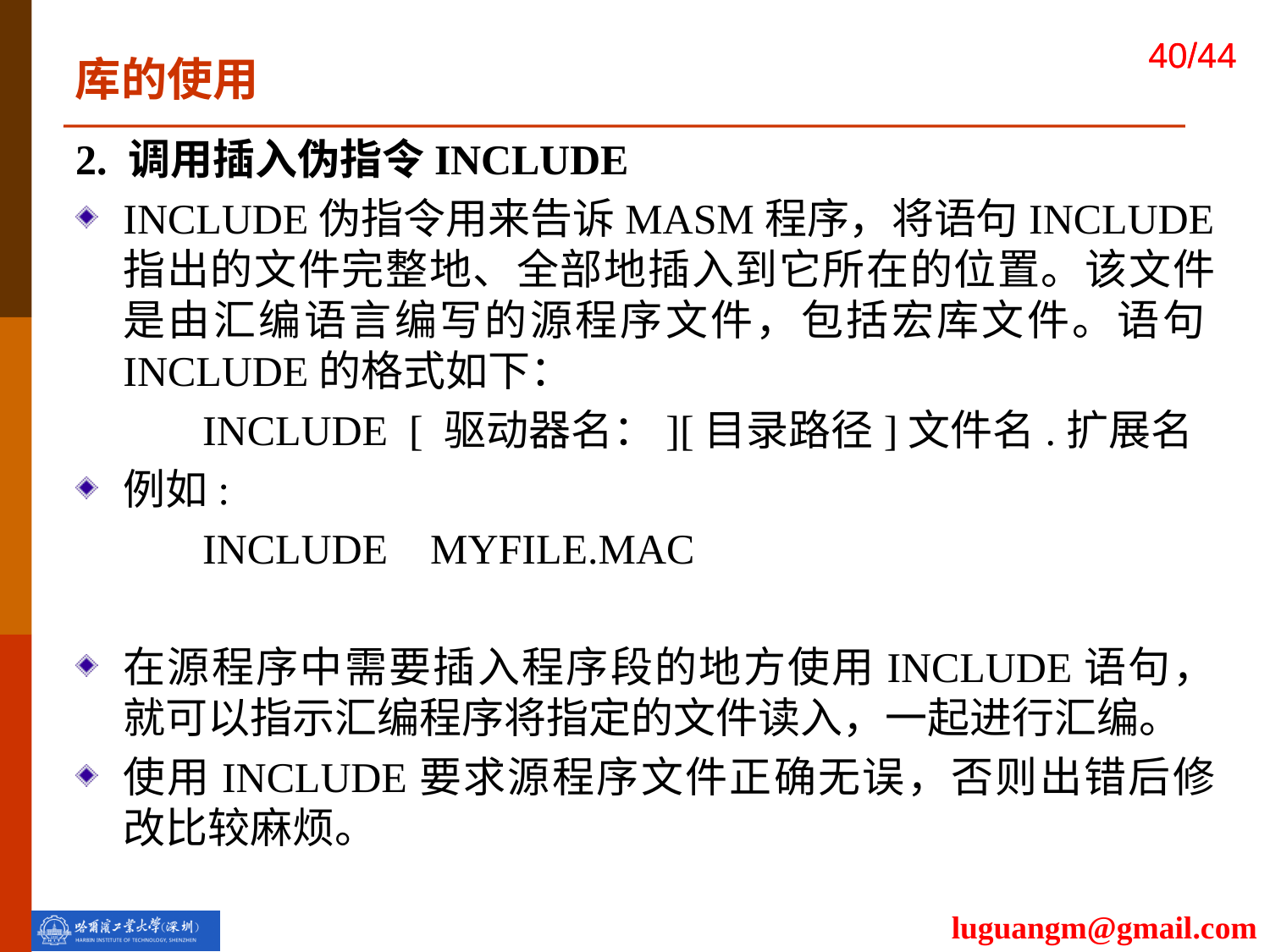

库的使用
2. 调用插入伪指令INCLUDE
INCLUDE伪指令用来告诉MASM程序，将语句INCLUDE指出的文件完整地、全部地插入到它所在的位置。该文件是由汇编语言编写的源程序文件，包括宏库文件。语句INCLUDE的格式如下：
	INCLUDE  [ 驱动器名：][目录路径]文件名.扩展名
例如:
	INCLUDE    MYFILE.MAC

在源程序中需要插入程序段的地方使用INCLUDE语句，就可以指示汇编程序将指定的文件读入，一起进行汇编。
使用INCLUDE要求源程序文件正确无误，否则出错后修改比较麻烦。